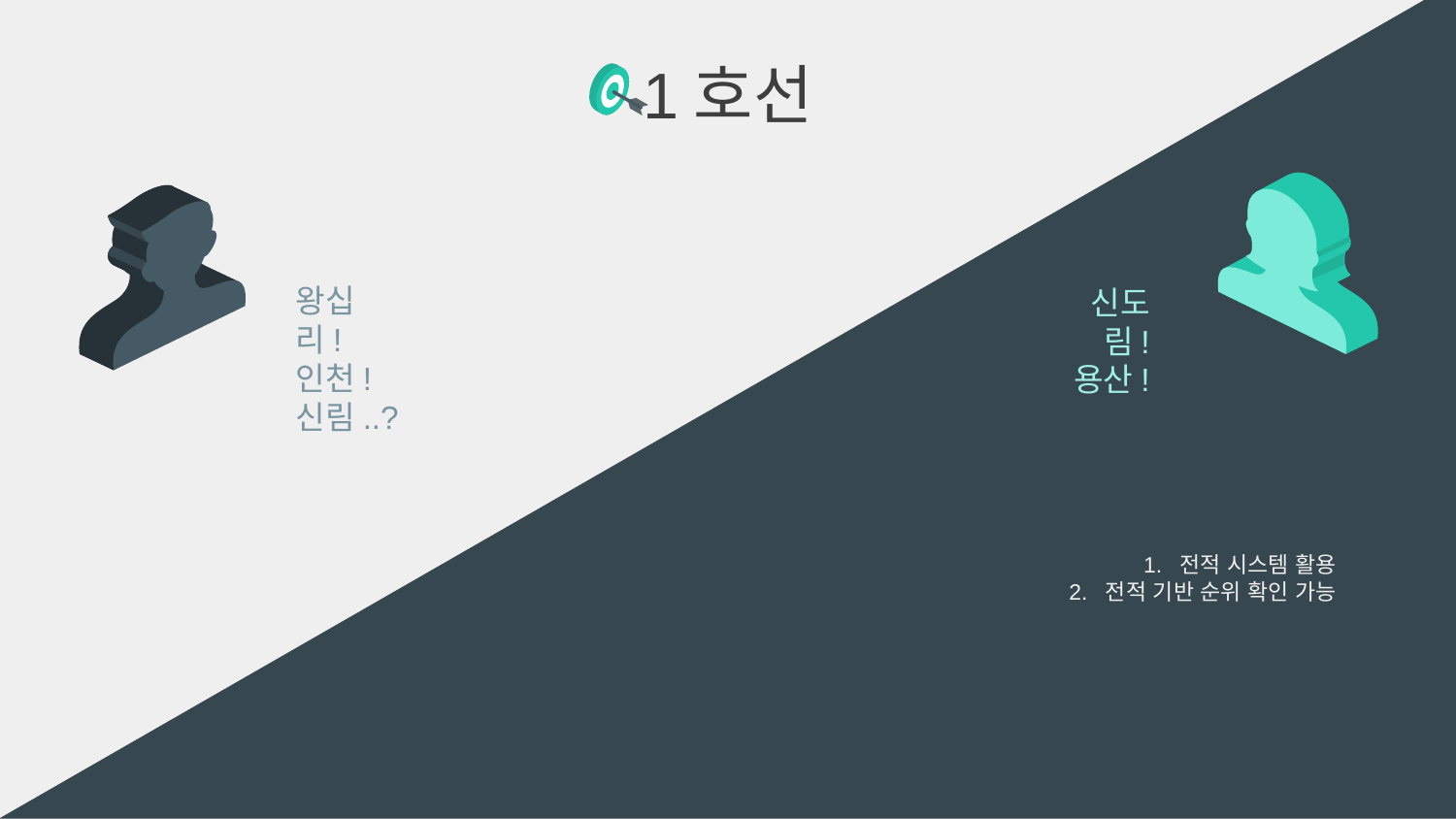

# 1호선

왕십리!
인천!
신림..?

신도림!
용산!
전적 시스템 활용
전적 기반 순위 확인 가능